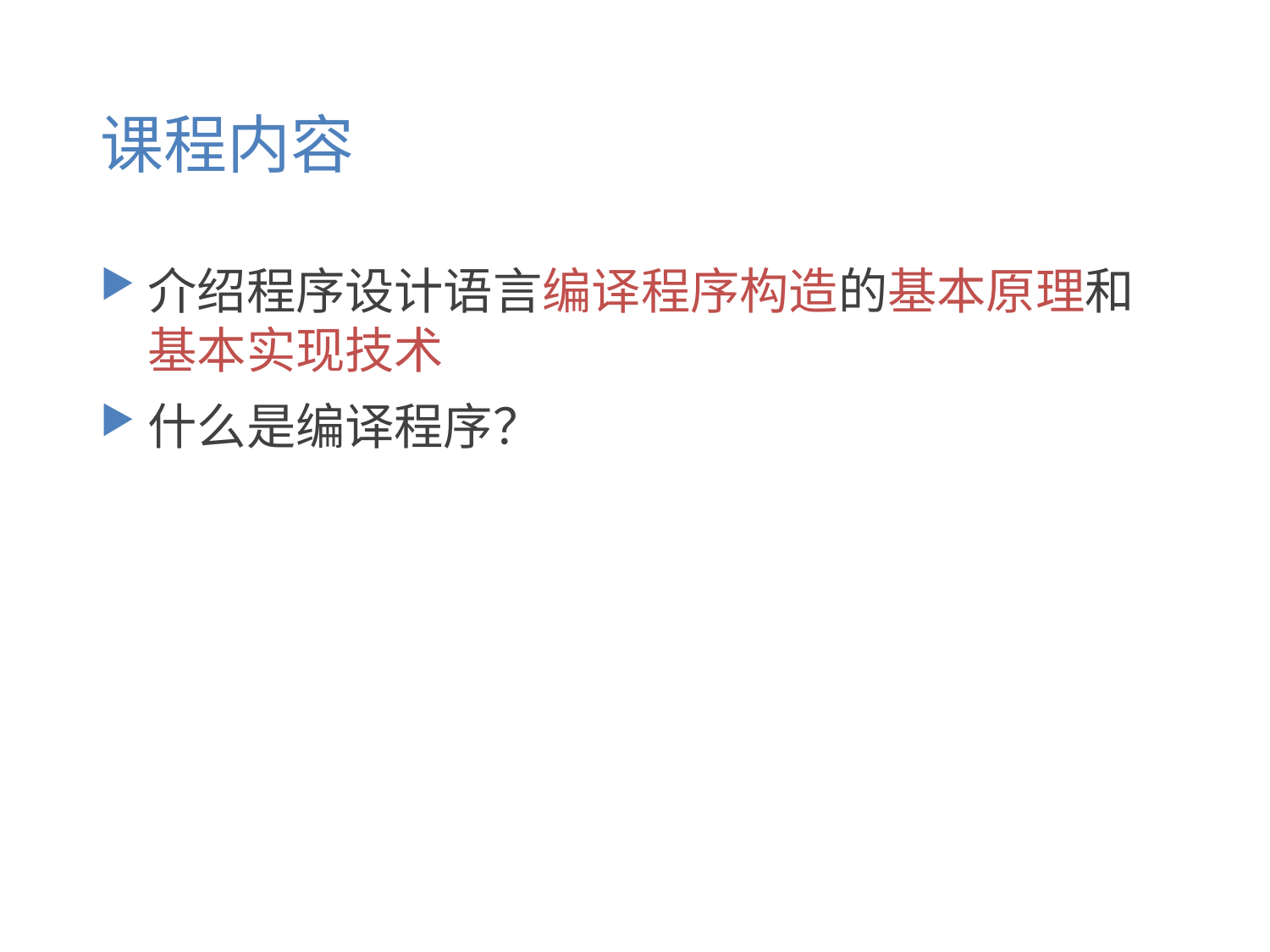

# 课程内容
介绍程序设计语言编译程序构造的基本原理和基本实现技术
什么是编译程序？